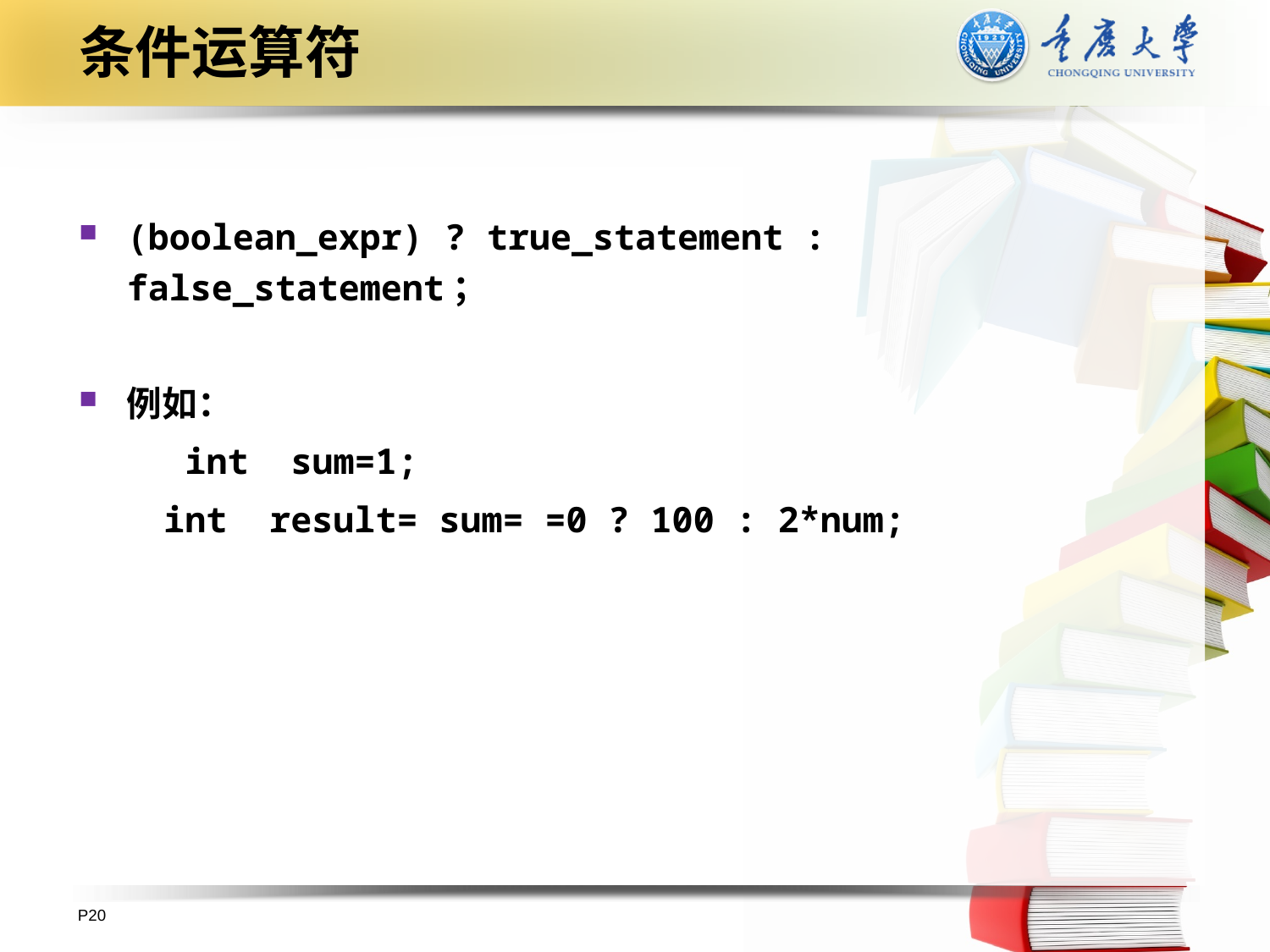

# 条件运算符
(boolean_expr) ? true_statement : false_statement；

例如：
     int  sum=1;
 int  result= sum= =0 ? 100 : 2*num;

P20